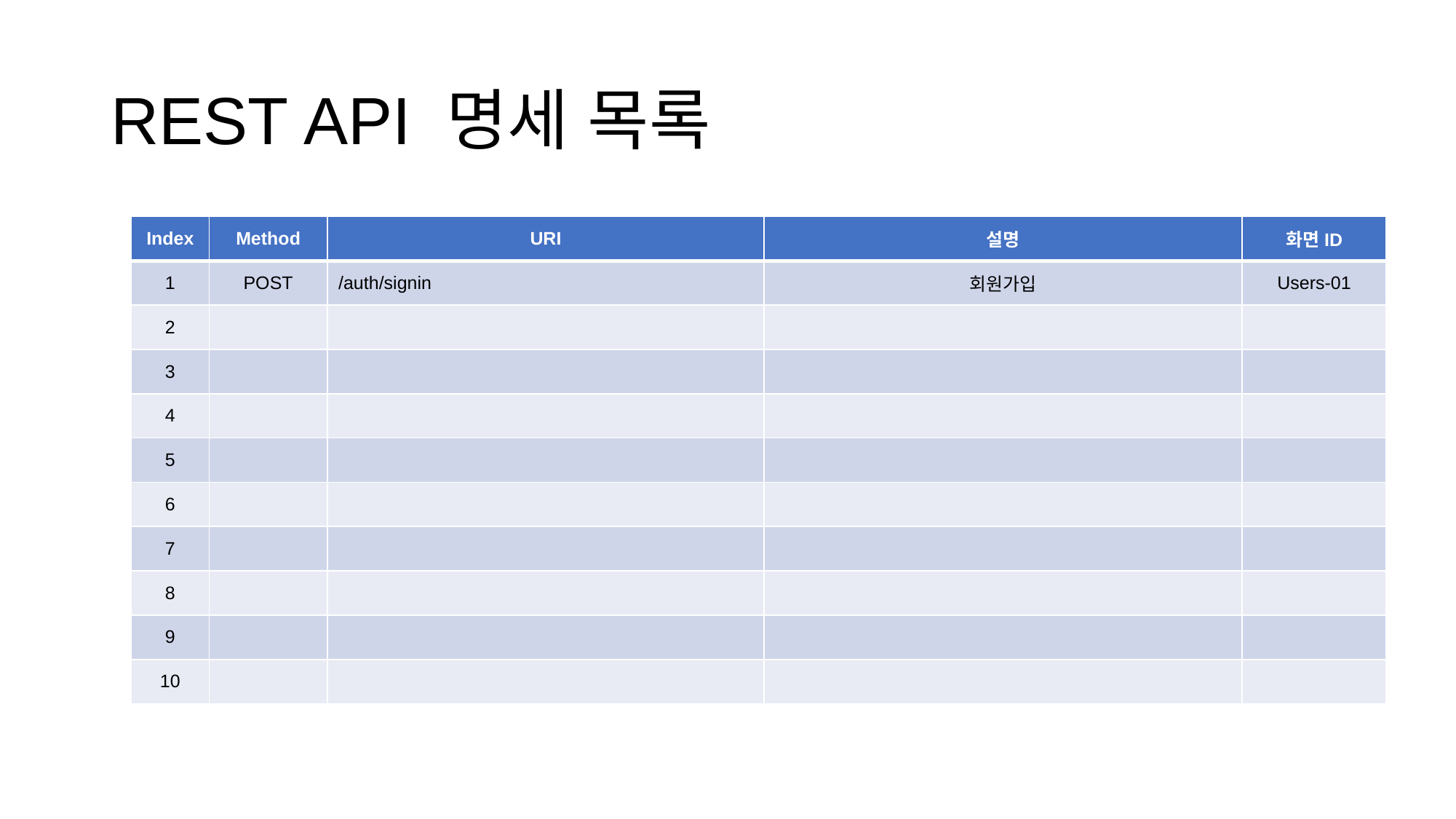

# REST API 명세 목록
| Index | Method | URI | 설명 | 화면ID |
| --- | --- | --- | --- | --- |
| 1 | POST | /auth/signin | 회원가입 | Users-01 |
| 2 |  |  |  |  |
| 3 |  |  |  |  |
| 4 |  |  |  |  |
| 5 |  |  |  |  |
| 6 |  |  |  |  |
| 7 |  |  |  |  |
| 8 |  |  |  |  |
| 9 |  |  |  |  |
| 10 |  |  |  |  |